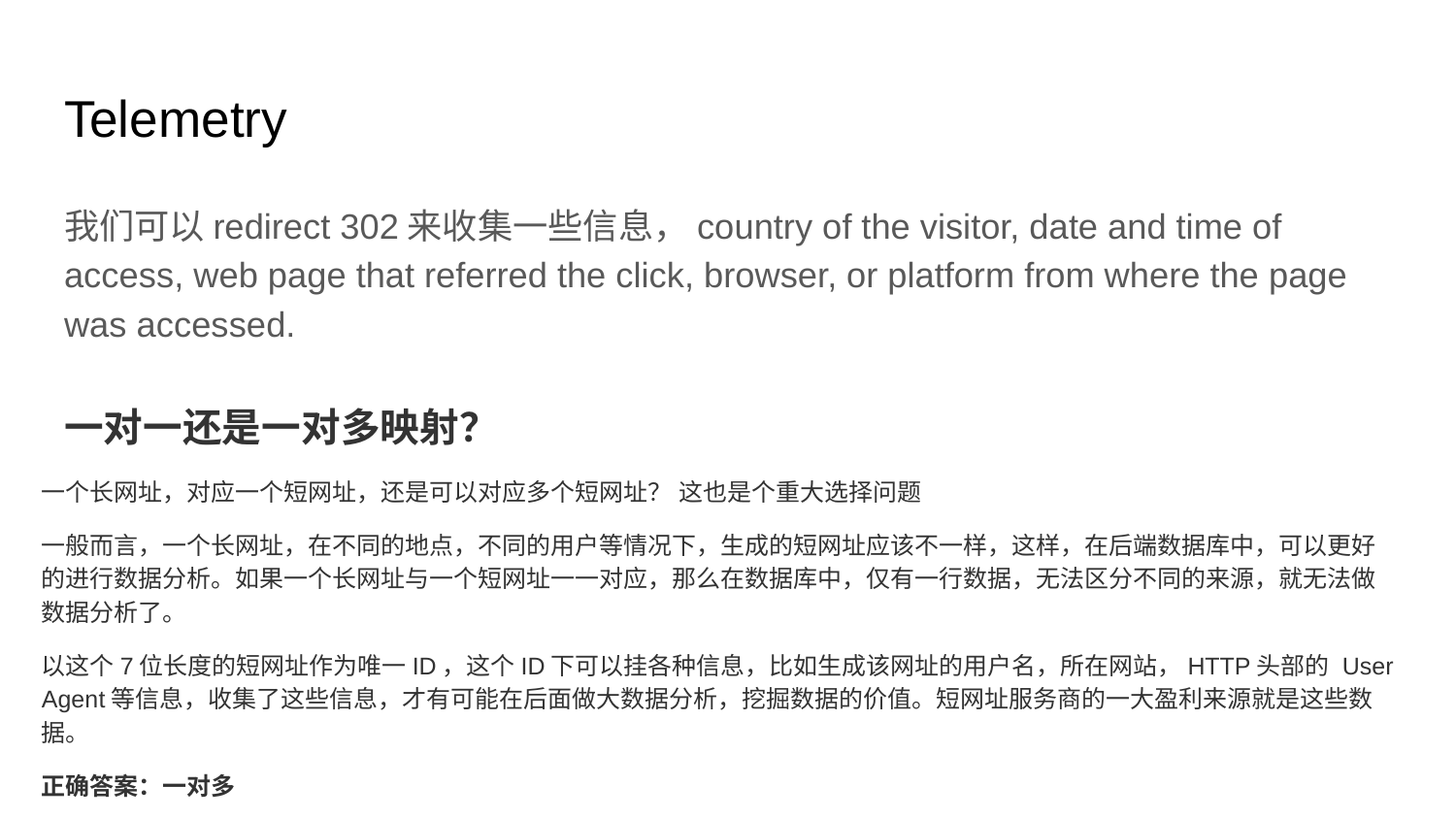

# Telemetry
我们可以redirect 302来收集一些信息，country of the visitor, date and time of access, web page that referred the click, browser, or platform from where the page was accessed.
一对一还是一对多映射？
一个长网址，对应一个短网址，还是可以对应多个短网址？ 这也是个重大选择问题
一般而言，一个长网址，在不同的地点，不同的用户等情况下，生成的短网址应该不一样，这样，在后端数据库中，可以更好的进行数据分析。如果一个长网址与一个短网址一一对应，那么在数据库中，仅有一行数据，无法区分不同的来源，就无法做数据分析了。
以这个7位长度的短网址作为唯一ID，这个ID下可以挂各种信息，比如生成该网址的用户名，所在网站，HTTP头部的 User Agent等信息，收集了这些信息，才有可能在后面做大数据分析，挖掘数据的价值。短网址服务商的一大盈利来源就是这些数据。
正确答案：一对多